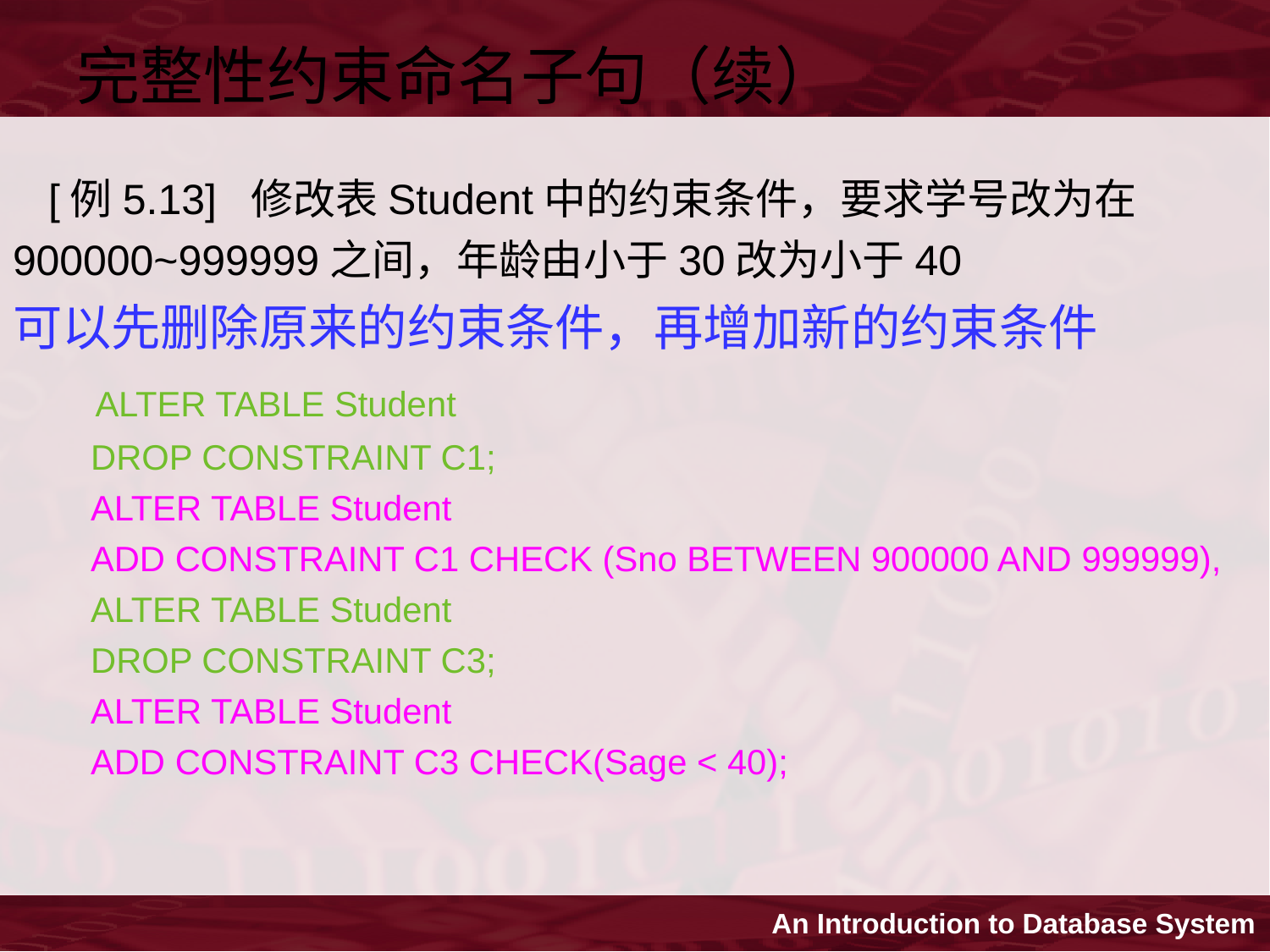

完整性约束命名子句（续）
   [例5.13]  修改表Student中的约束条件，要求学号改为在900000~999999之间，年龄由小于30改为小于40
可以先删除原来的约束条件，再增加新的约束条件
      ALTER TABLE Student
        DROP CONSTRAINT C1;
        ALTER TABLE Student
        ADD CONSTRAINT C1 CHECK (Sno BETWEEN 900000 AND 999999),
        ALTER TABLE Student
        DROP CONSTRAINT C3;
        ALTER TABLE Student
        ADD CONSTRAINT C3 CHECK(Sage < 40);